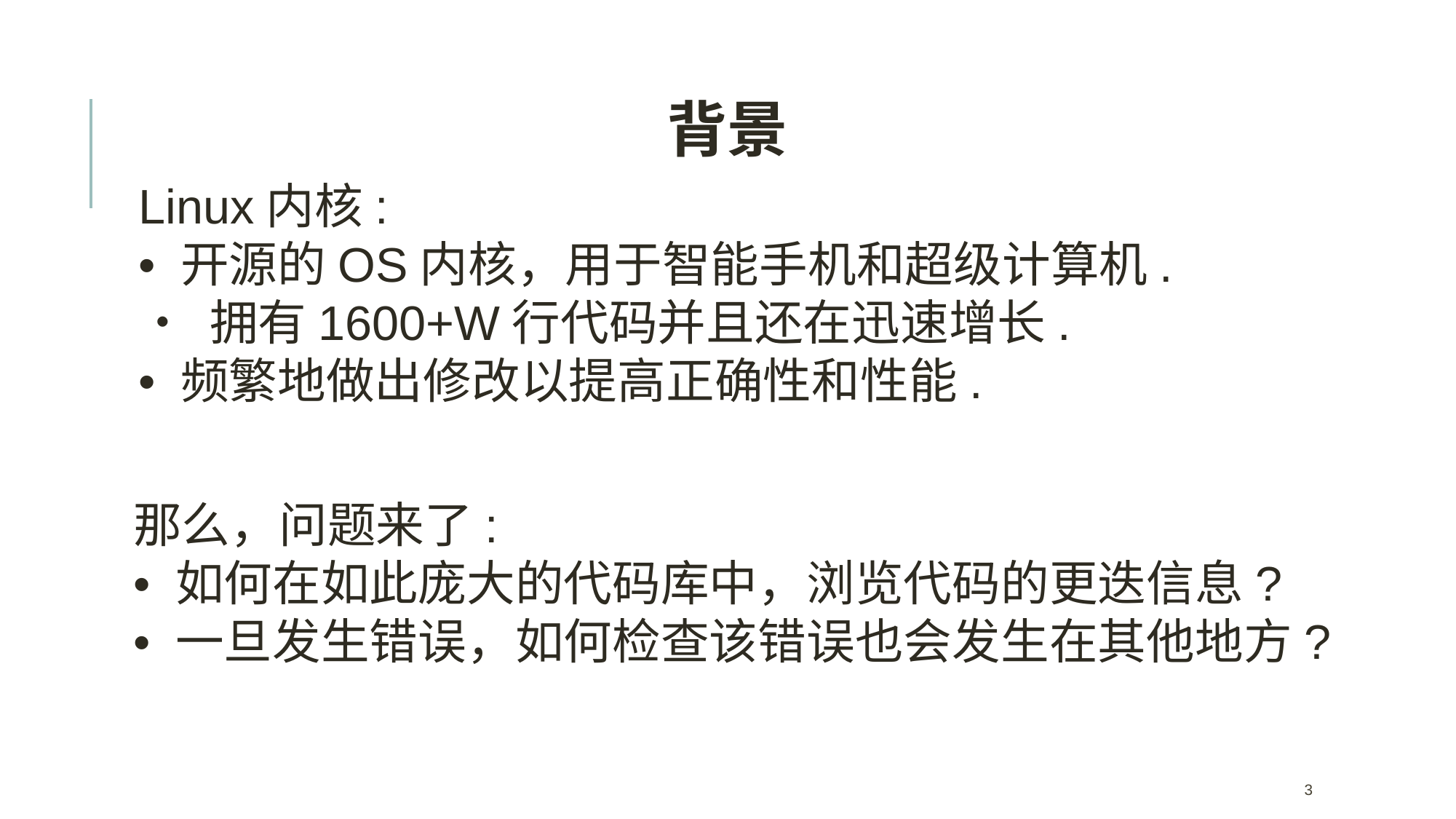

背景
Linux内核:
• 开源的OS内核，用于智能手机和超级计算机.
• 拥有1600+W行代码并且还在迅速增长.
• 频繁地做出修改以提高正确性和性能.
那么，问题来了:
• 如何在如此庞大的代码库中，浏览代码的更迭信息?
• 一旦发生错误，如何检查该错误也会发生在其他地方?
3